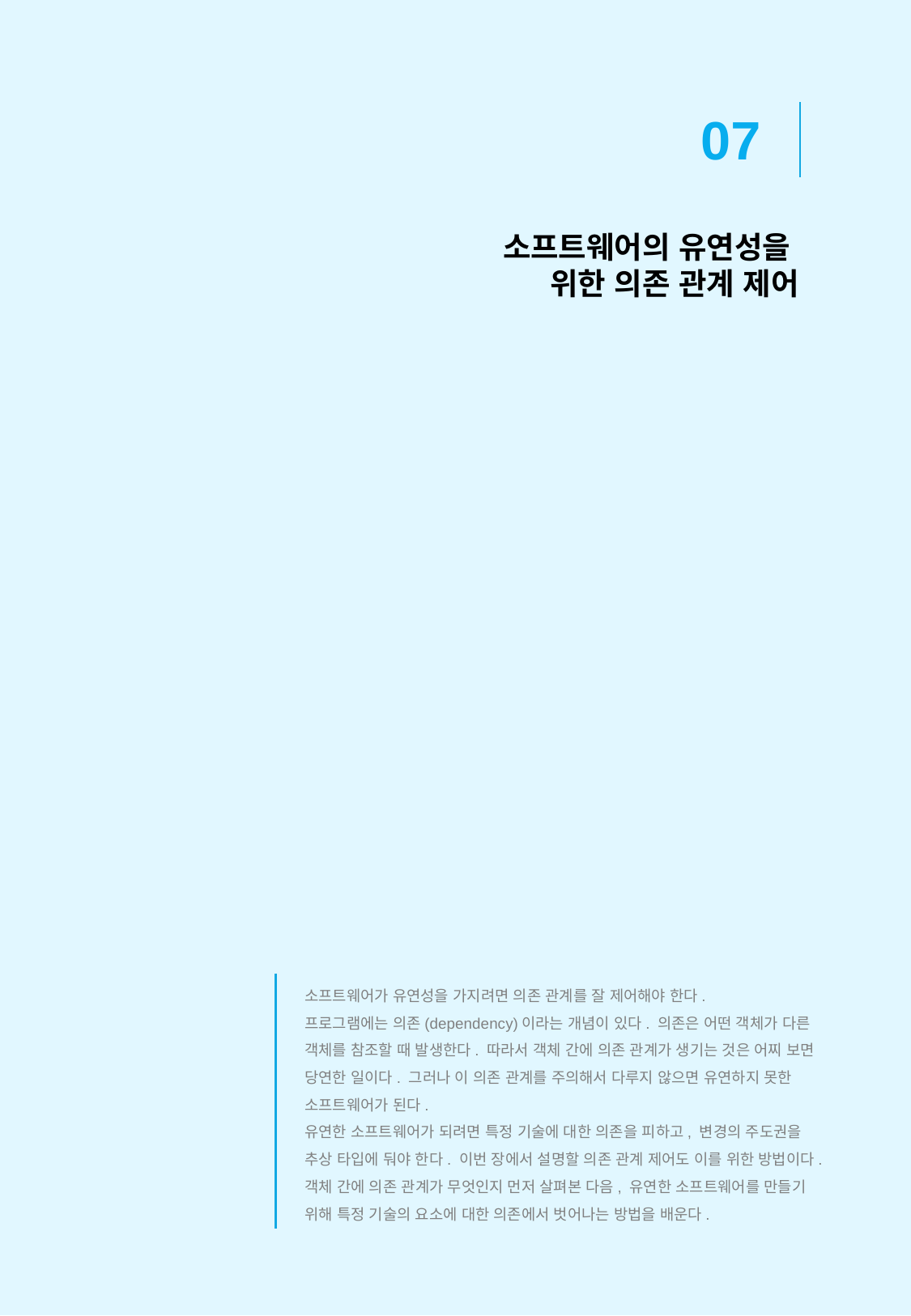

07
소프트웨어의 유연성을
위한 의존 관계 제어
소프트웨어가 유연성을 가지려면 의존 관계를 잘 제어해야 한다.
프로그램에는 의존(dependency)이라는 개념이 있다. 의존은 어떤 객체가 다른 객체를 참조할 때 발생한다. 따라서 객체 간에 의존 관계가 생기는 것은 어찌 보면 당연한 일이다. 그러나 이 의존 관계를 주의해서 다루지 않으면 유연하지 못한 소프트웨어가 된다.
유연한 소프트웨어가 되려면 특정 기술에 대한 의존을 피하고, 변경의 주도권을 추상 타입에 둬야 한다. 이번 장에서 설명할 의존 관계 제어도 이를 위한 방법이다.
객체 간에 의존 관계가 무엇인지 먼저 살펴본 다음, 유연한 소프트웨어를 만들기 위해 특정 기술의 요소에 대한 의존에서 벗어나는 방법을 배운다.